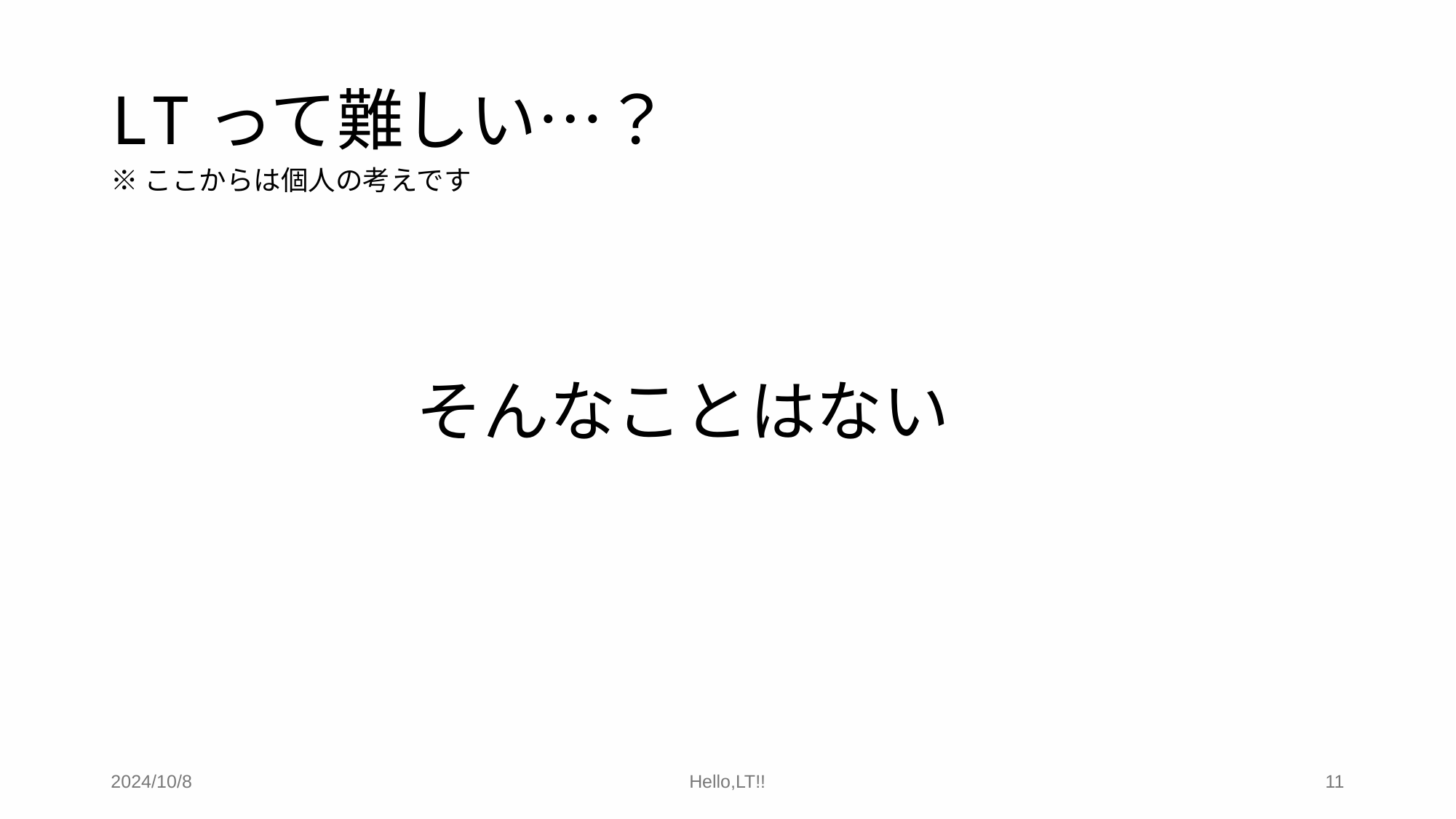

# LTって難しい…？
※ここからは個人の考えです
そんなことはない
2024/10/8
Hello,LT!!
11